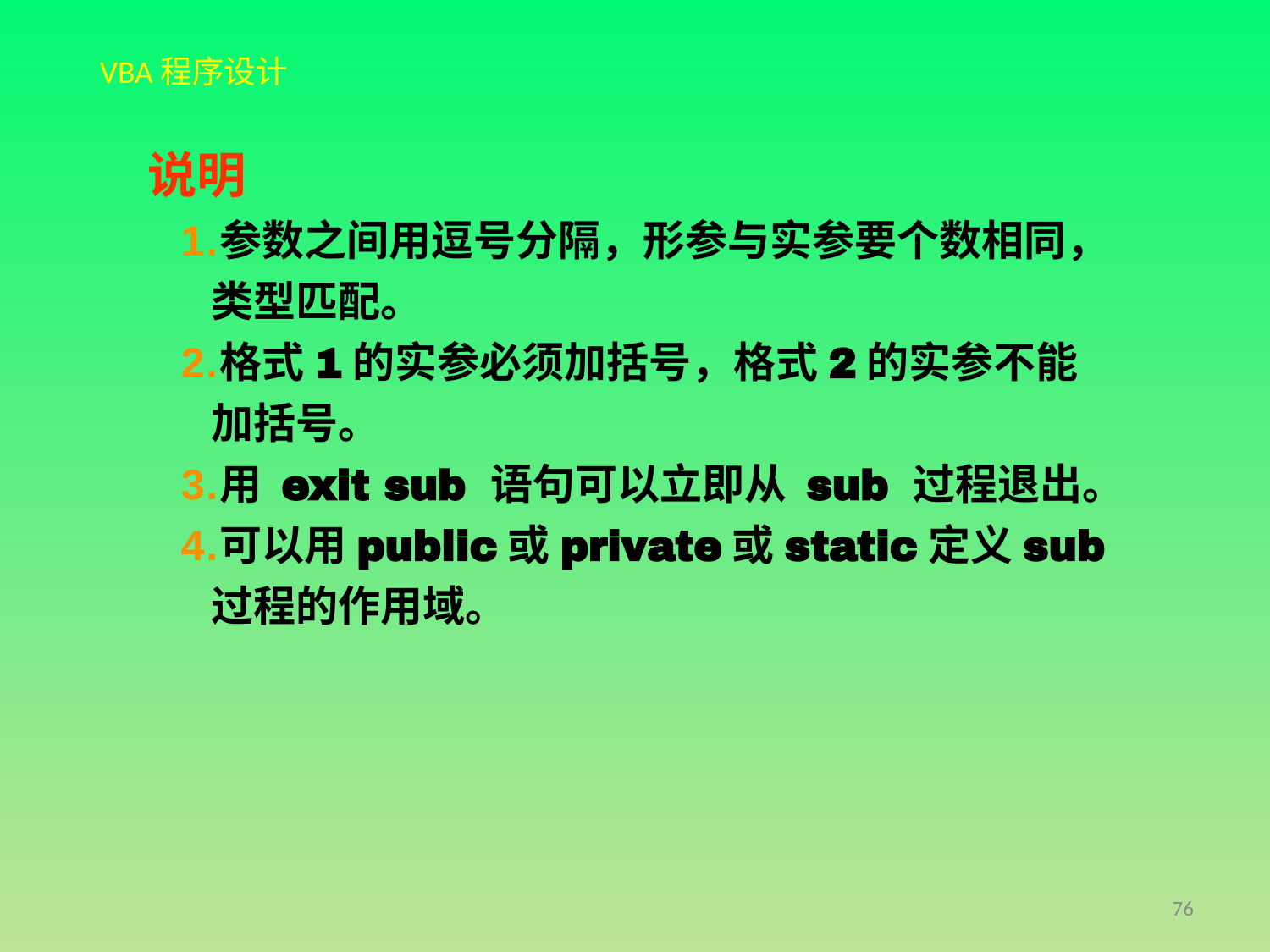

说明
参数之间用逗号分隔，形参与实参要个数相同，类型匹配。
格式1的实参必须加括号，格式2的实参不能加括号。
用 exit sub 语句可以立即从 sub 过程退出。
可以用public或private或static定义sub过程的作用域。
76